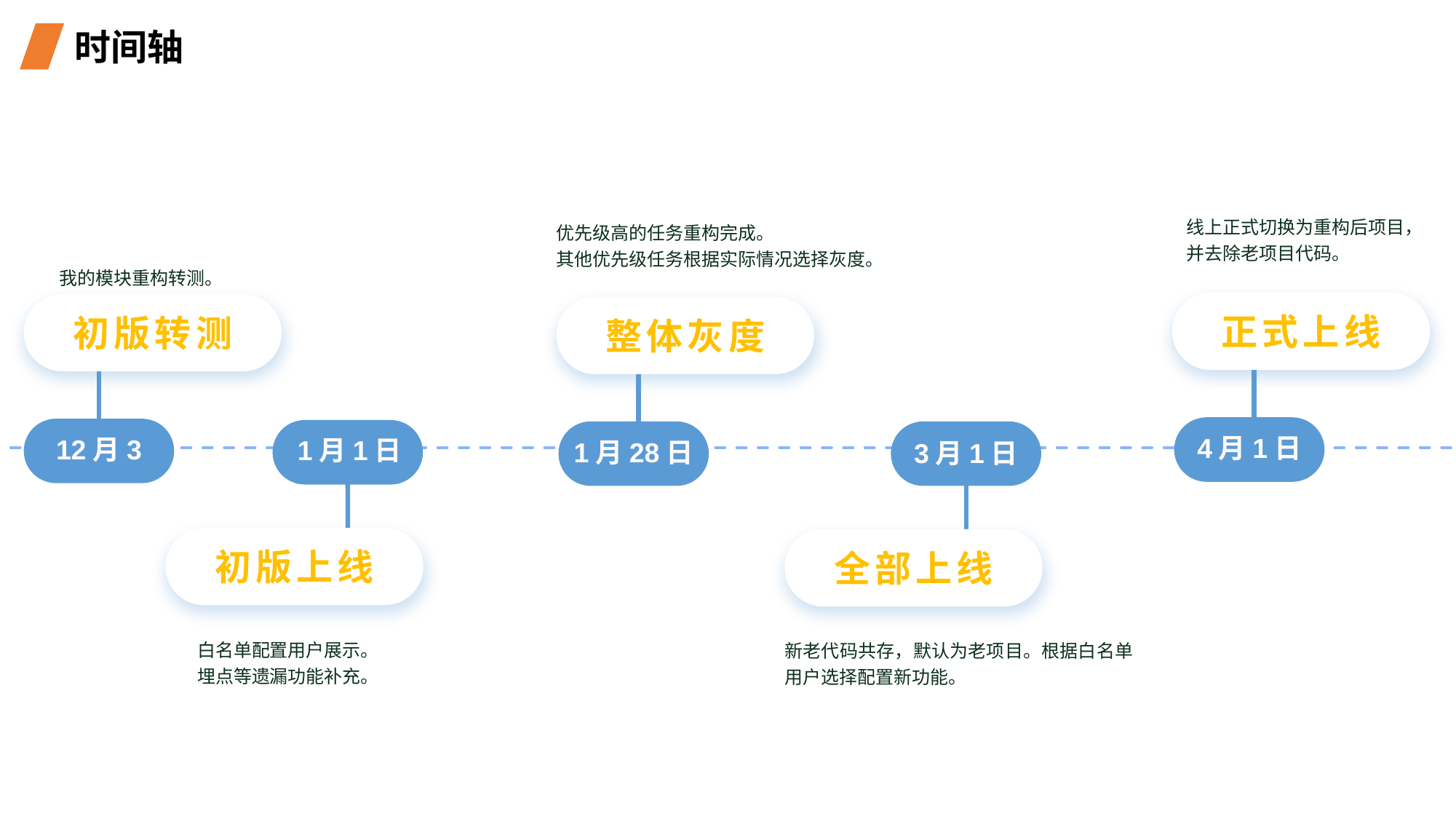

时间轴

线上正式切换为重构后项目，
并去除老项目代码。
优先级高的任务重构完成。
其他优先级任务根据实际情况选择灰度。
我的模块重构转测。

正式上线
初版转测
整体灰度

4月1日
12月3
1月1日
1月28日
3月1日

初版上线
全部上线
白名单配置用户展示。
埋点等遗漏功能补充。
新老代码共存，默认为老项目。根据白名单用户选择配置新功能。